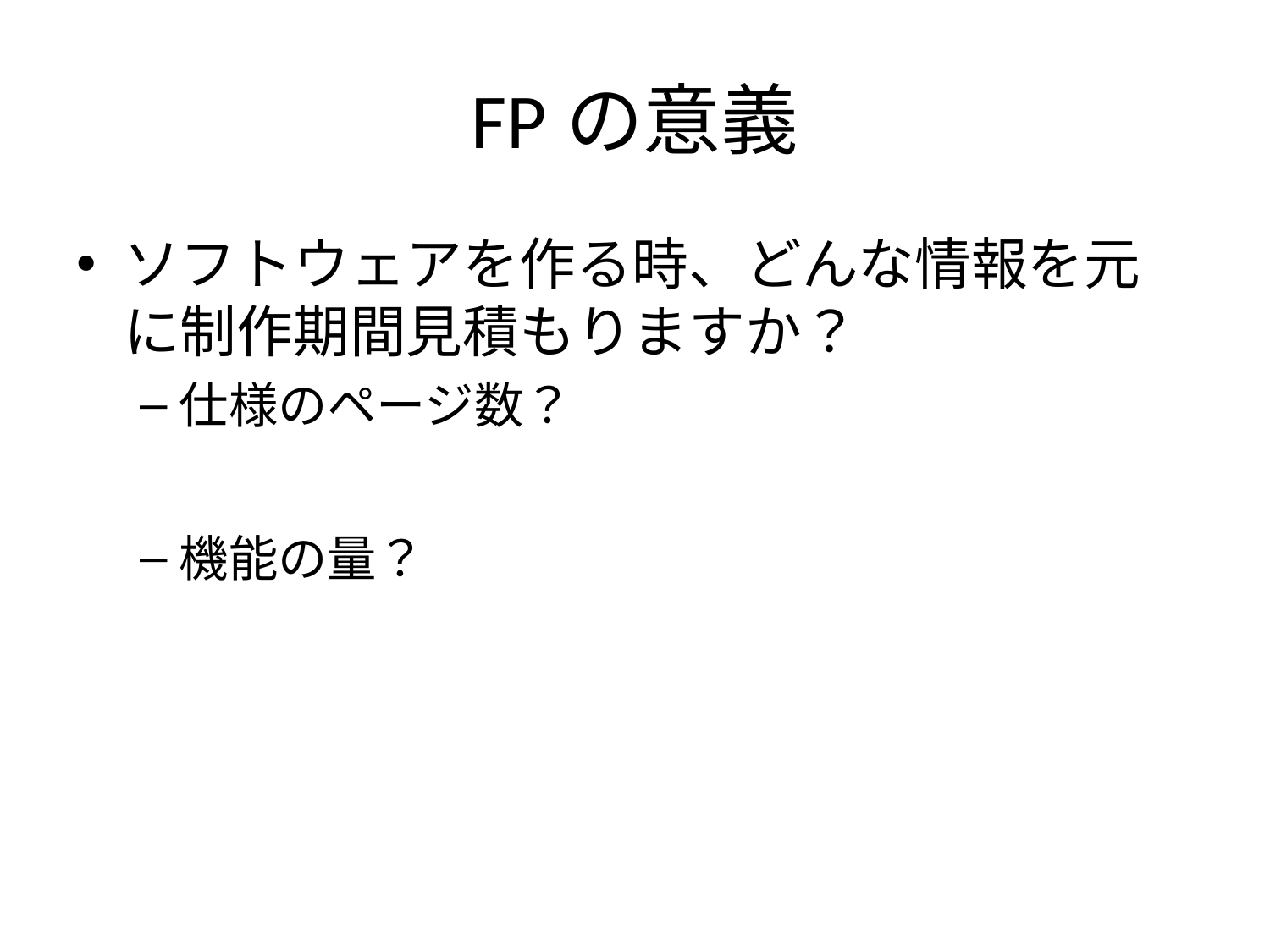

# FPの意義
ソフトウェアを作る時、どんな情報を元に制作期間見積もりますか？
仕様のページ数？

機能の量？